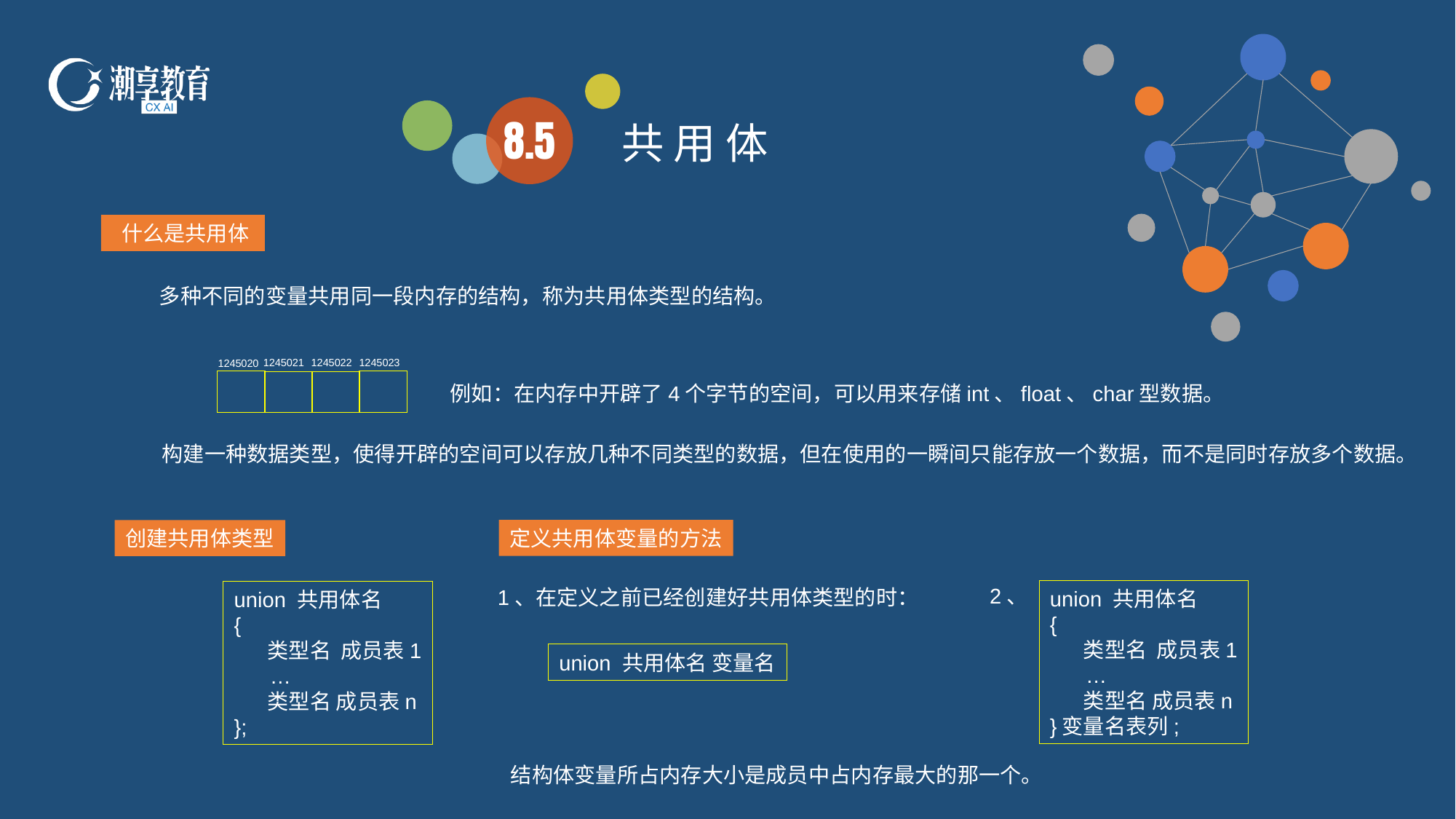

8.5

共 用 体
 什么是共用体
多种不同的变量共用同一段内存的结构，称为共用体类型的结构。
1245021
1245022
1245023
1245020
例如：在内存中开辟了4个字节的空间，可以用来存储int、float、char型数据。

构建一种数据类型，使得开辟的空间可以存放几种不同类型的数据，但在使用的一瞬间只能存放一个数据，而不是同时存放多个数据。
定义共用体变量的方法
创建共用体类型
2、
1、在定义之前已经创建好共用体类型的时：
union 共用体名
{
      类型名  成员表1
      …
      类型名 成员表n
}变量名表列;
union 共用体名
{
      类型名  成员表1
      …
      类型名 成员表n
};
union 共用体名 变量名
结构体变量所占内存大小是成员中占内存最大的那一个。